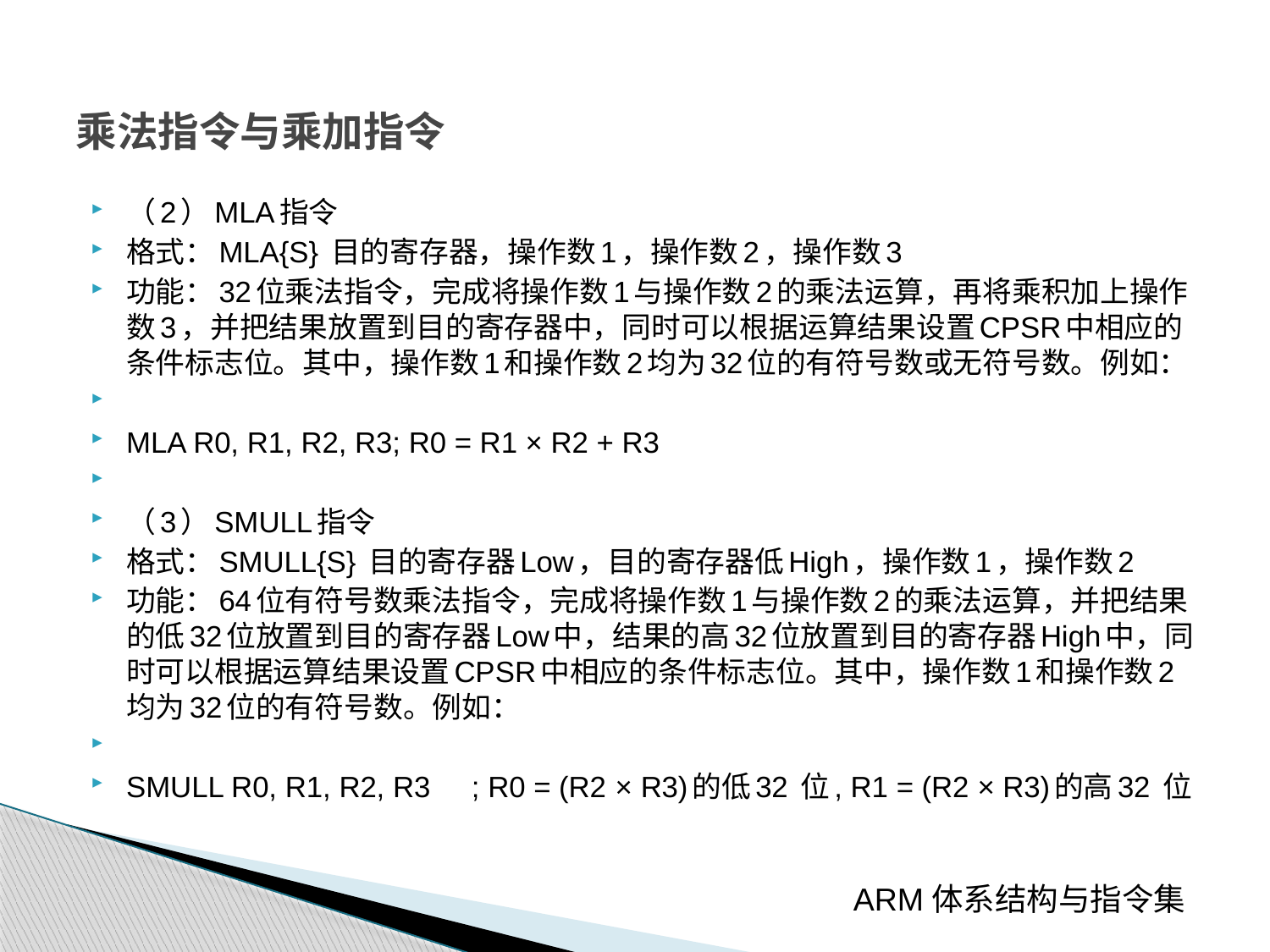

# 乘法指令与乘加指令
（2）MLA指令
格式：MLA{S} 目的寄存器，操作数1，操作数2，操作数3
功能：32位乘法指令，完成将操作数1与操作数2的乘法运算，再将乘积加上操作数3，并把结果放置到目的寄存器中，同时可以根据运算结果设置CPSR中相应的条件标志位。其中，操作数1和操作数2均为32位的有符号数或无符号数。例如：

MLA R0, R1, R2, R3; R0 = R1 × R2 + R3

（3）SMULL指令
格式：SMULL{S} 目的寄存器Low，目的寄存器低High，操作数1，操作数2
功能：64位有符号数乘法指令，完成将操作数1与操作数2的乘法运算，并把结果的低32位放置到目的寄存器Low中，结果的高32位放置到目的寄存器High中，同时可以根据运算结果设置CPSR中相应的条件标志位。其中，操作数1和操作数2均为32位的有符号数。例如：

SMULL R0, R1, R2, R3     ; R0 = (R2 × R3)的低32 位, R1 = (R2 × R3)的高32 位

            ARM体系结构与指令集